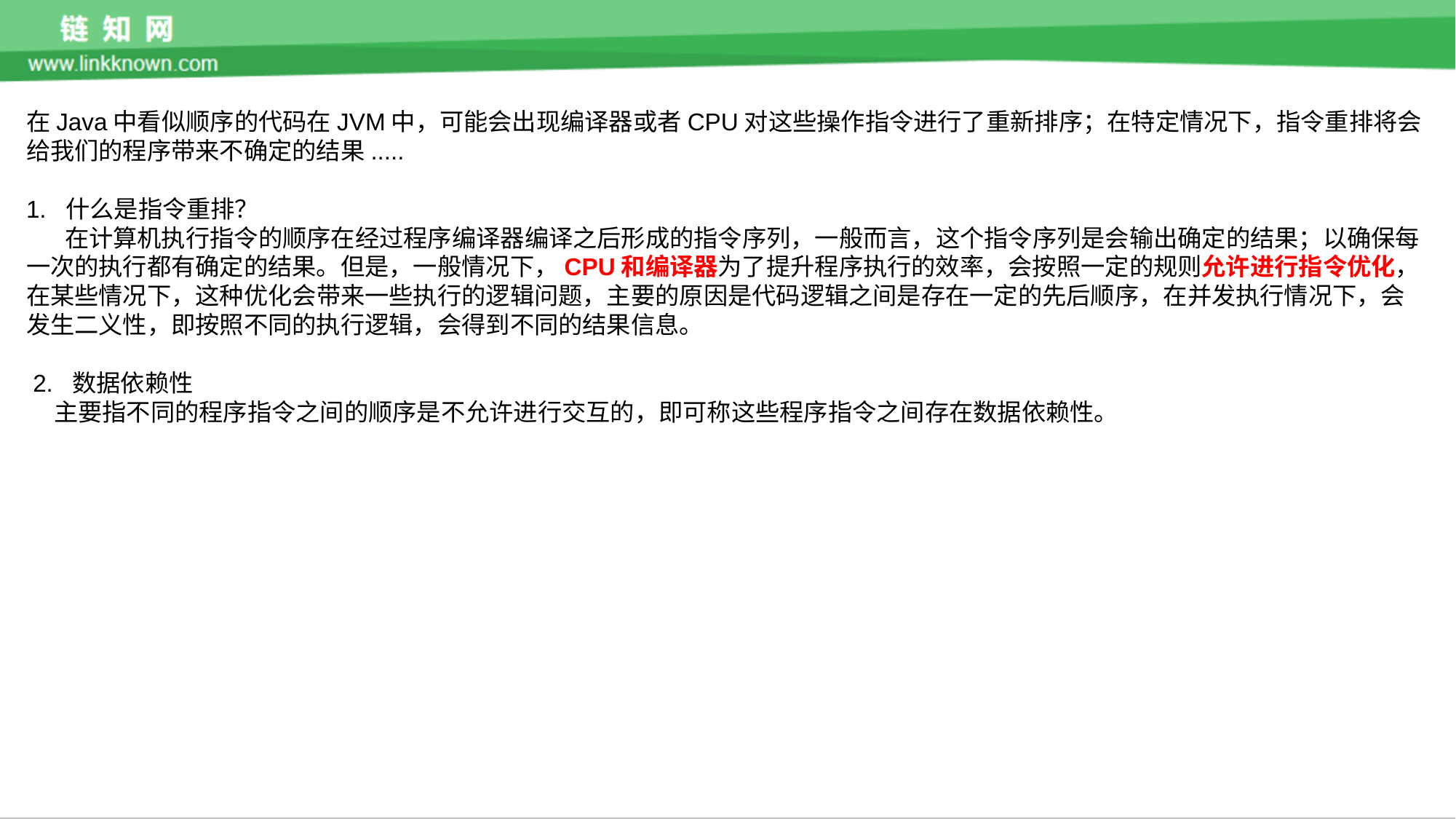

在Java中看似顺序的代码在JVM中，可能会出现编译器或者CPU对这些操作指令进行了重新排序；在特定情况下，指令重排将会给我们的程序带来不确定的结果.....

1.  什么是指令重排？
      在计算机执行指令的顺序在经过程序编译器编译之后形成的指令序列，一般而言，这个指令序列是会输出确定的结果；以确保每一次的执行都有确定的结果。但是，一般情况下，CPU和编译器为了提升程序执行的效率，会按照一定的规则允许进行指令优化，在某些情况下，这种优化会带来一些执行的逻辑问题，主要的原因是代码逻辑之间是存在一定的先后顺序，在并发执行情况下，会发生二义性，即按照不同的执行逻辑，会得到不同的结果信息。

 2.  数据依赖性
    主要指不同的程序指令之间的顺序是不允许进行交互的，即可称这些程序指令之间存在数据依赖性。